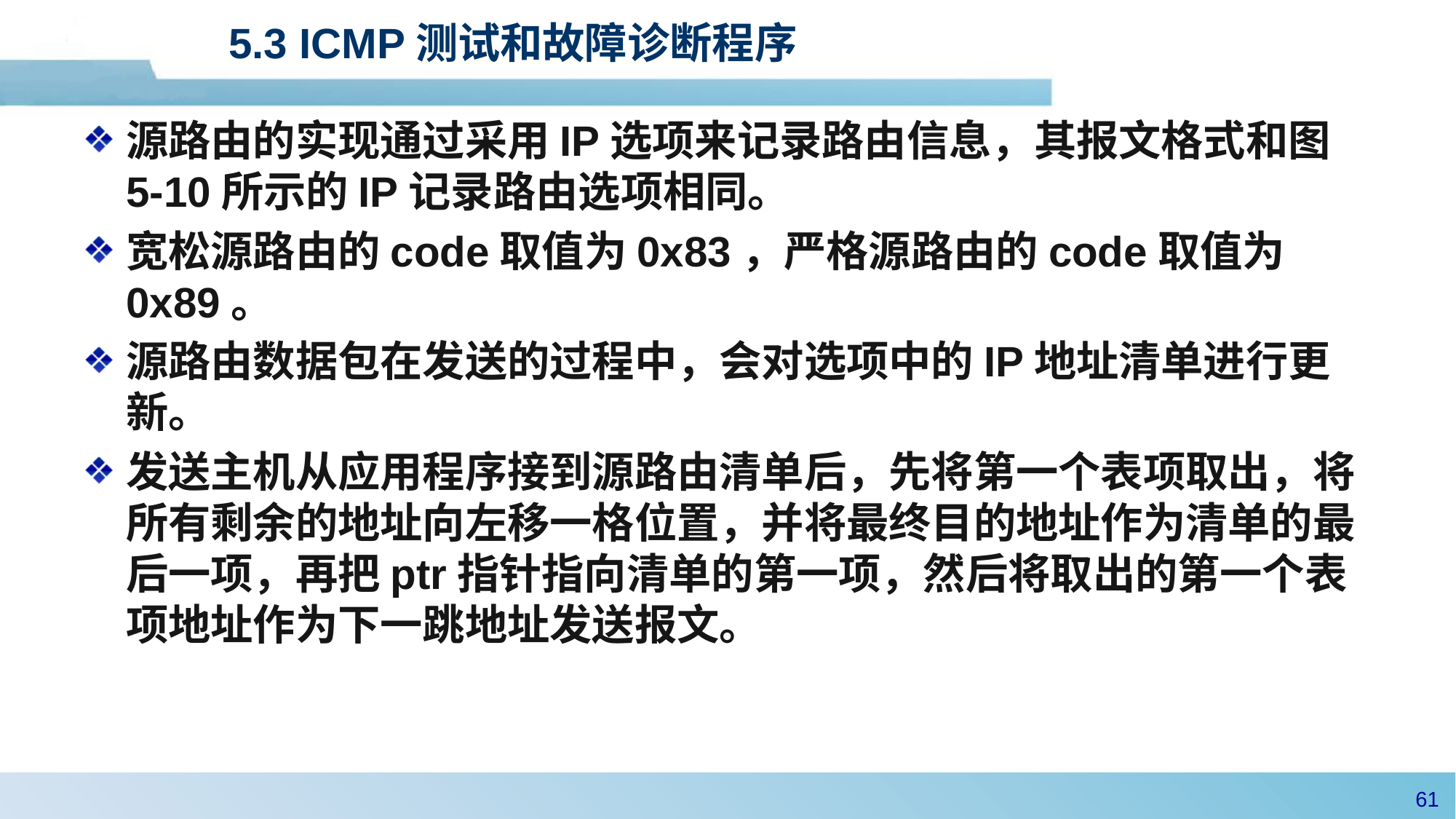

5.3 ICMP测试和故障诊断程序
源路由的实现通过采用IP选项来记录路由信息，其报文格式和图5-10所示的IP记录路由选项相同。
宽松源路由的code取值为0x83，严格源路由的code取值为0x89。
源路由数据包在发送的过程中，会对选项中的IP地址清单进行更新。
发送主机从应用程序接到源路由清单后，先将第一个表项取出，将所有剩余的地址向左移一格位置，并将最终目的地址作为清单的最后一项，再把ptr指针指向清单的第一项，然后将取出的第一个表项地址作为下一跳地址发送报文。

61